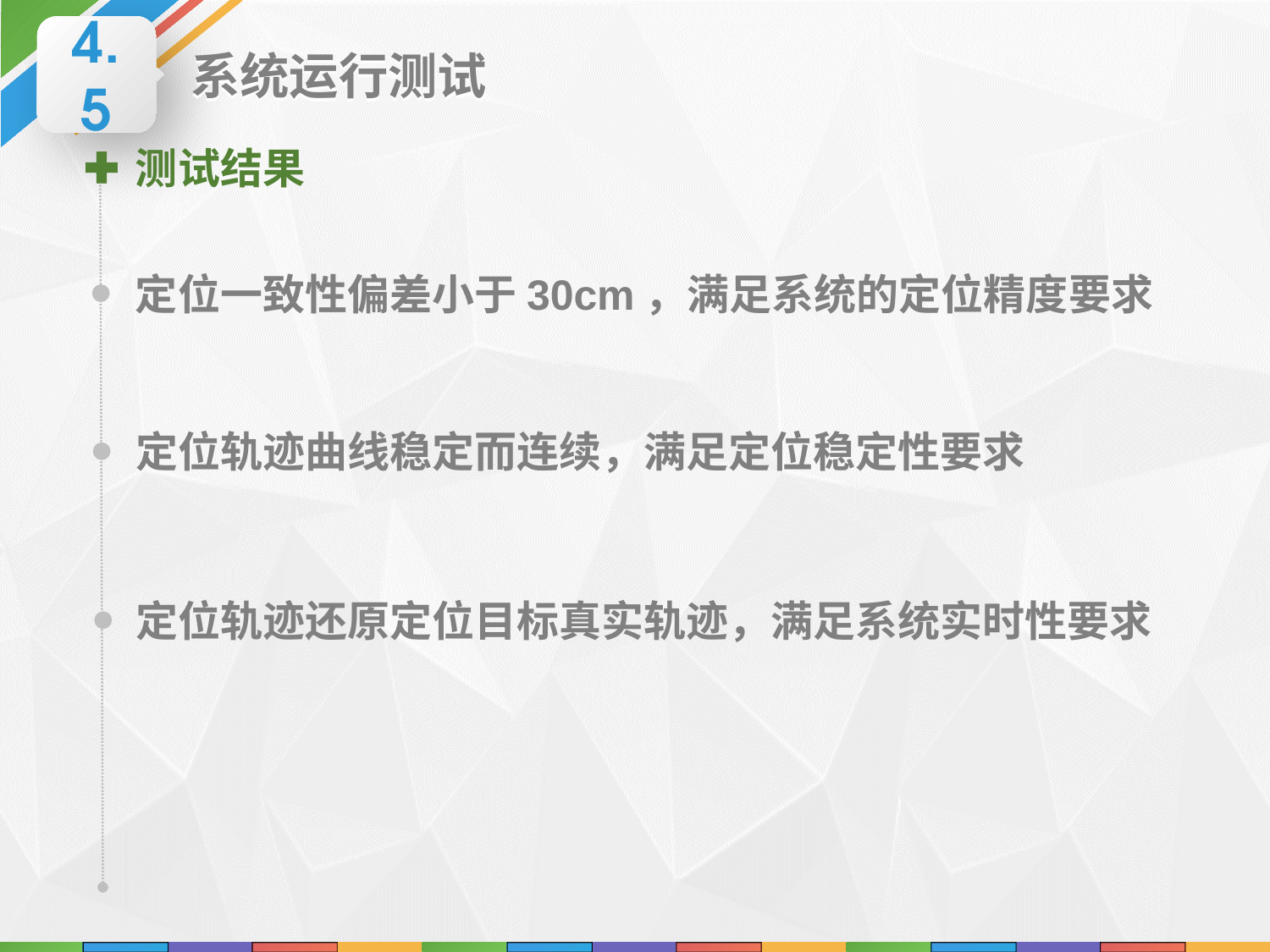

4.5
系统运行测试
测试结果

定位一致性偏差小于30cm，满足系统的定位精度要求

定位轨迹曲线稳定而连续，满足定位稳定性要求

定位轨迹还原定位目标真实轨迹，满足系统实时性要求